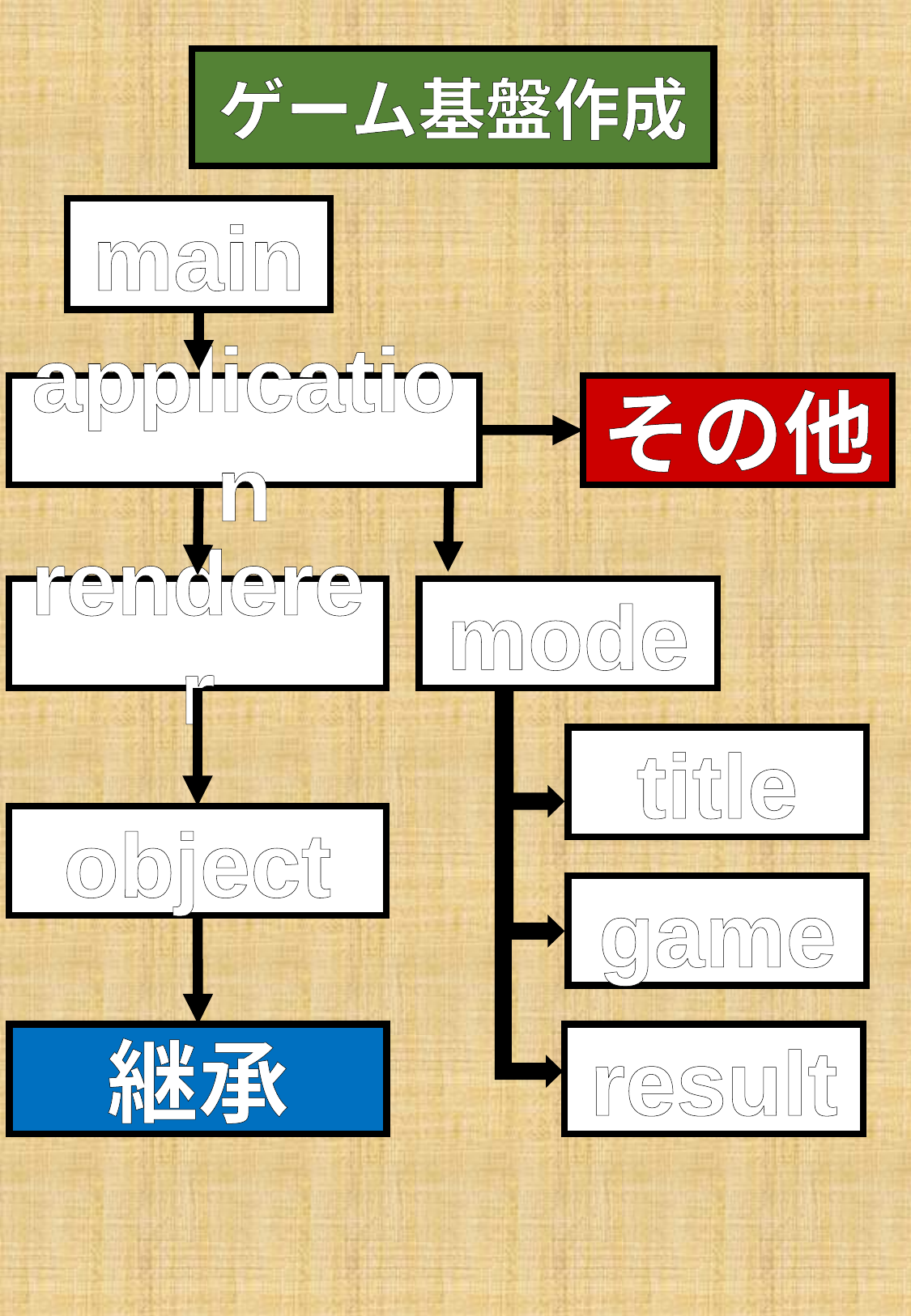

ゲーム基盤作成
main
application
その他
renderer
mode

title

object

game
継承
result